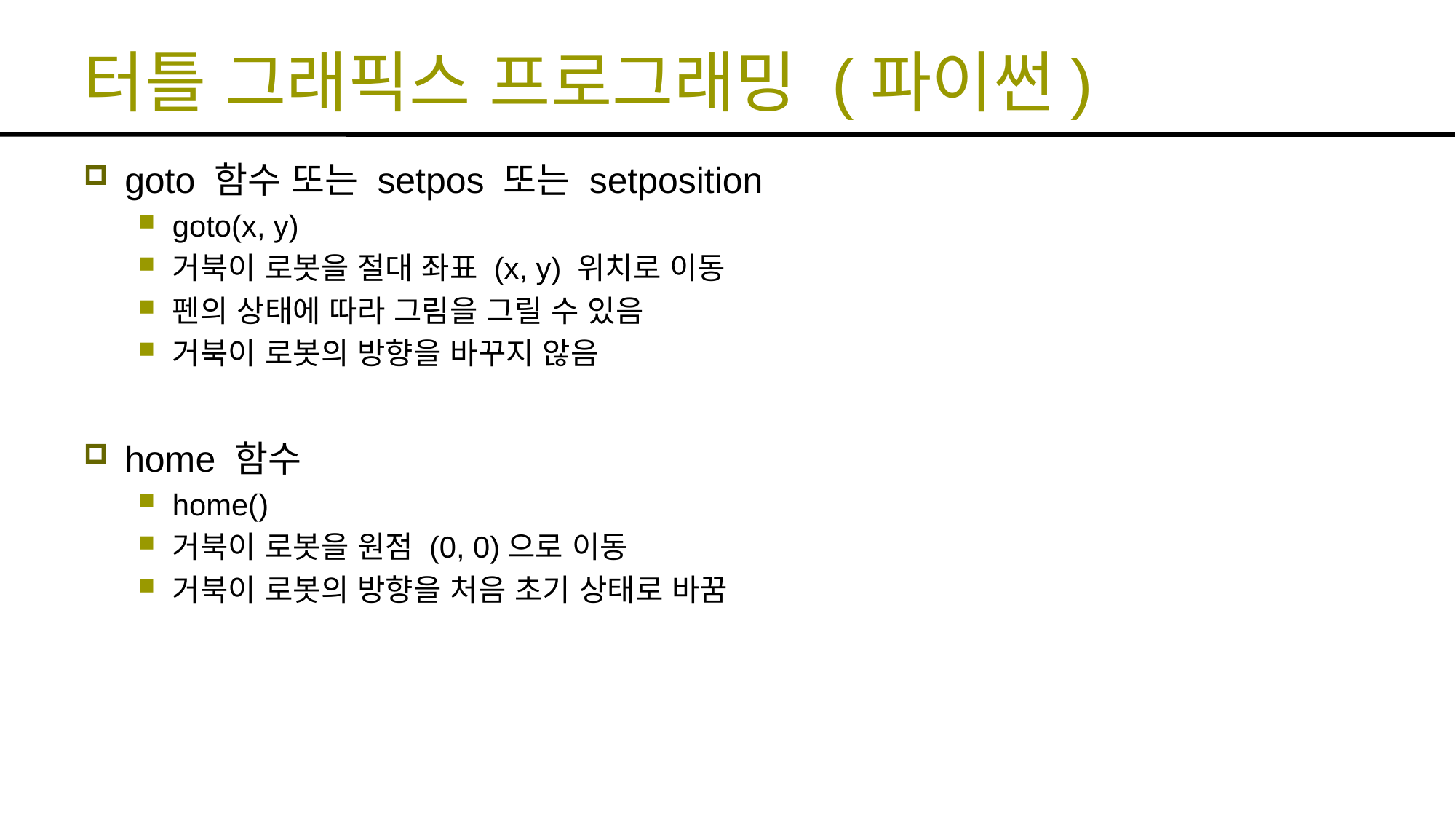

# 터틀 그래픽스 프로그래밍 (파이썬)
goto 함수 또는 setpos 또는 setposition
goto(x, y)
거북이 로봇을 절대 좌표 (x, y) 위치로 이동
펜의 상태에 따라 그림을 그릴 수 있음
거북이 로봇의 방향을 바꾸지 않음

home 함수
home()
거북이 로봇을 원점 (0, 0)으로 이동
거북이 로봇의 방향을 처음 초기 상태로 바꿈